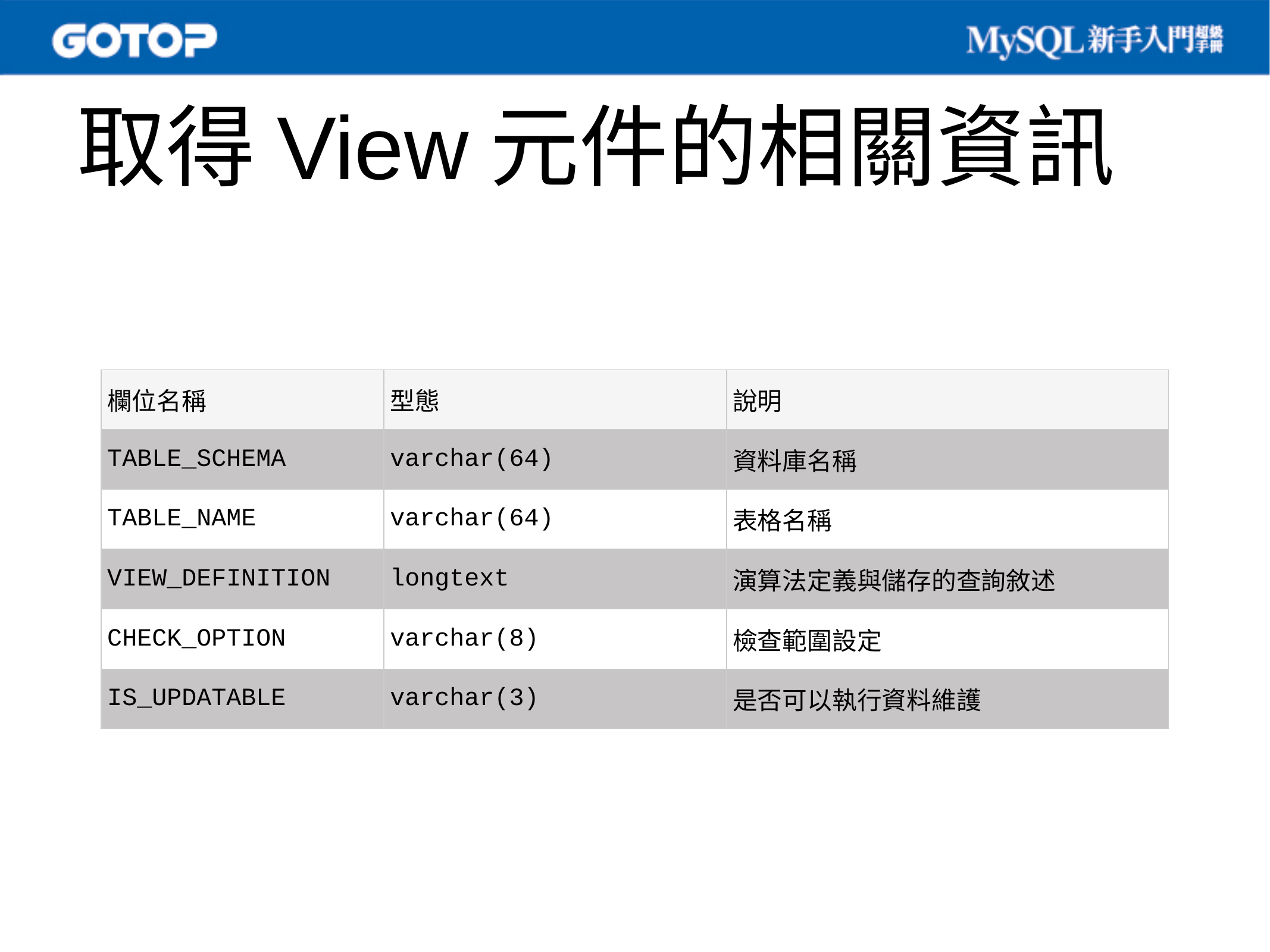

# 取得View元件的相關資訊
| 欄位名稱 | 型態 | 說明 |
| --- | --- | --- |
| TABLE\_SCHEMA | varchar(64) | 資料庫名稱 |
| TABLE\_NAME | varchar(64) | 表格名稱 |
| VIEW\_DEFINITION | longtext | 演算法定義與儲存的查詢敘述 |
| CHECK\_OPTION | varchar(8) | 檢查範圍設定 |
| IS\_UPDATABLE | varchar(3) | 是否可以執行資料維護 |